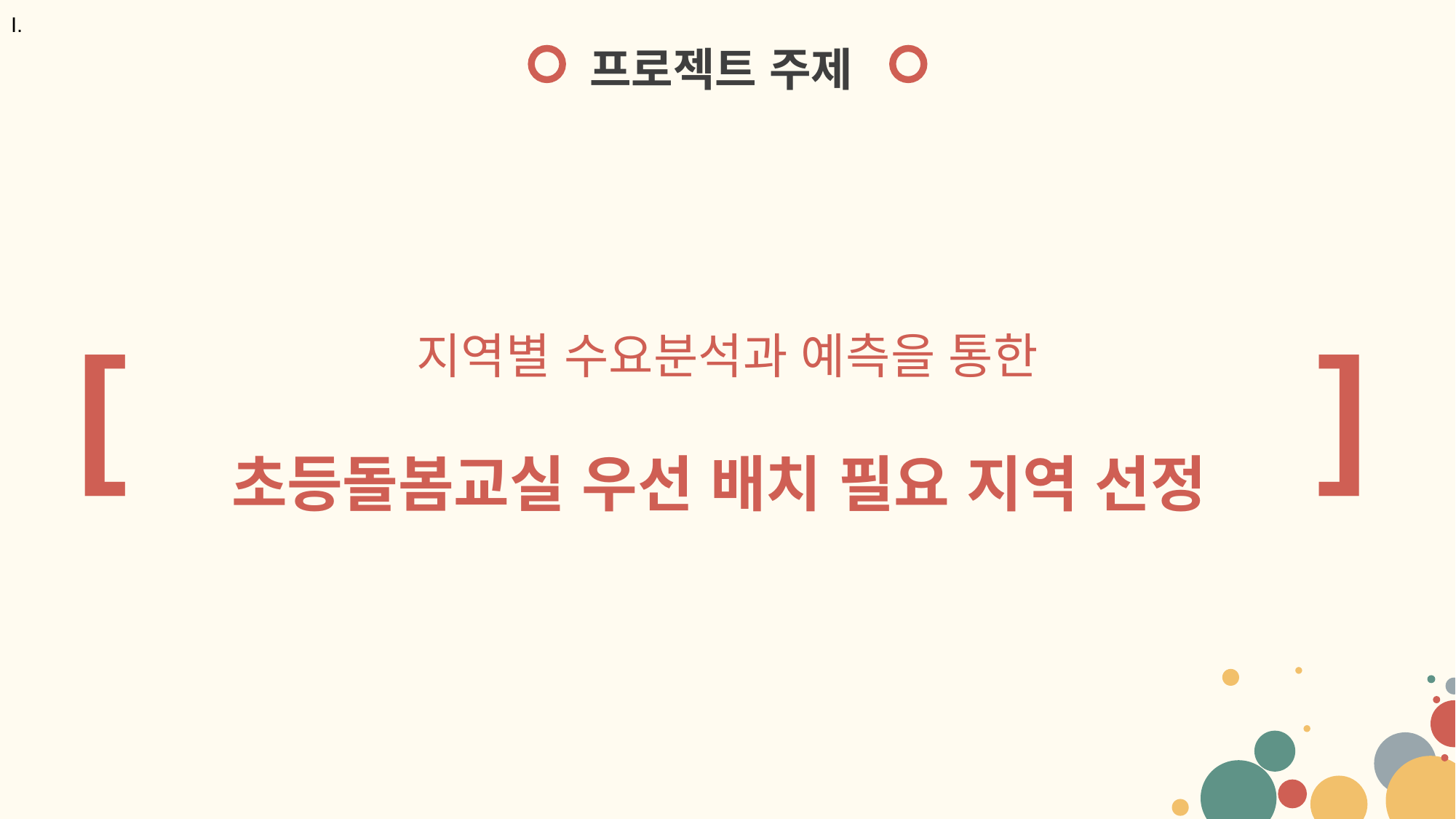

I.
프로젝트 주제

[
]
지역별 수요분석과 예측을 통한

초등돌봄교실 우선 배치 필요 지역 선정